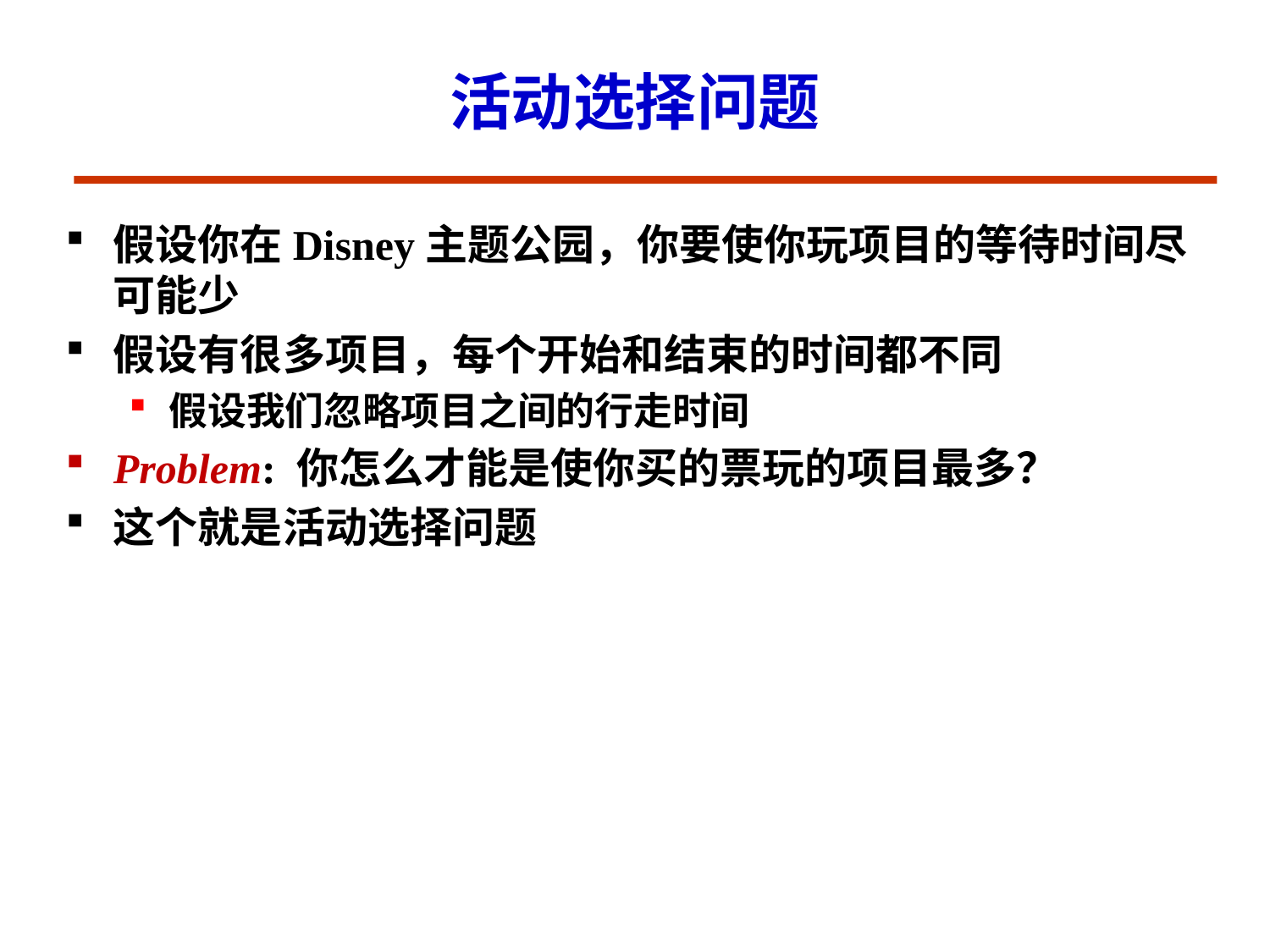

# 活动选择问题
假设你在Disney主题公园，你要使你玩项目的等待时间尽可能少
假设有很多项目，每个开始和结束的时间都不同
假设我们忽略项目之间的行走时间
Problem: 你怎么才能是使你买的票玩的项目最多？
这个就是活动选择问题